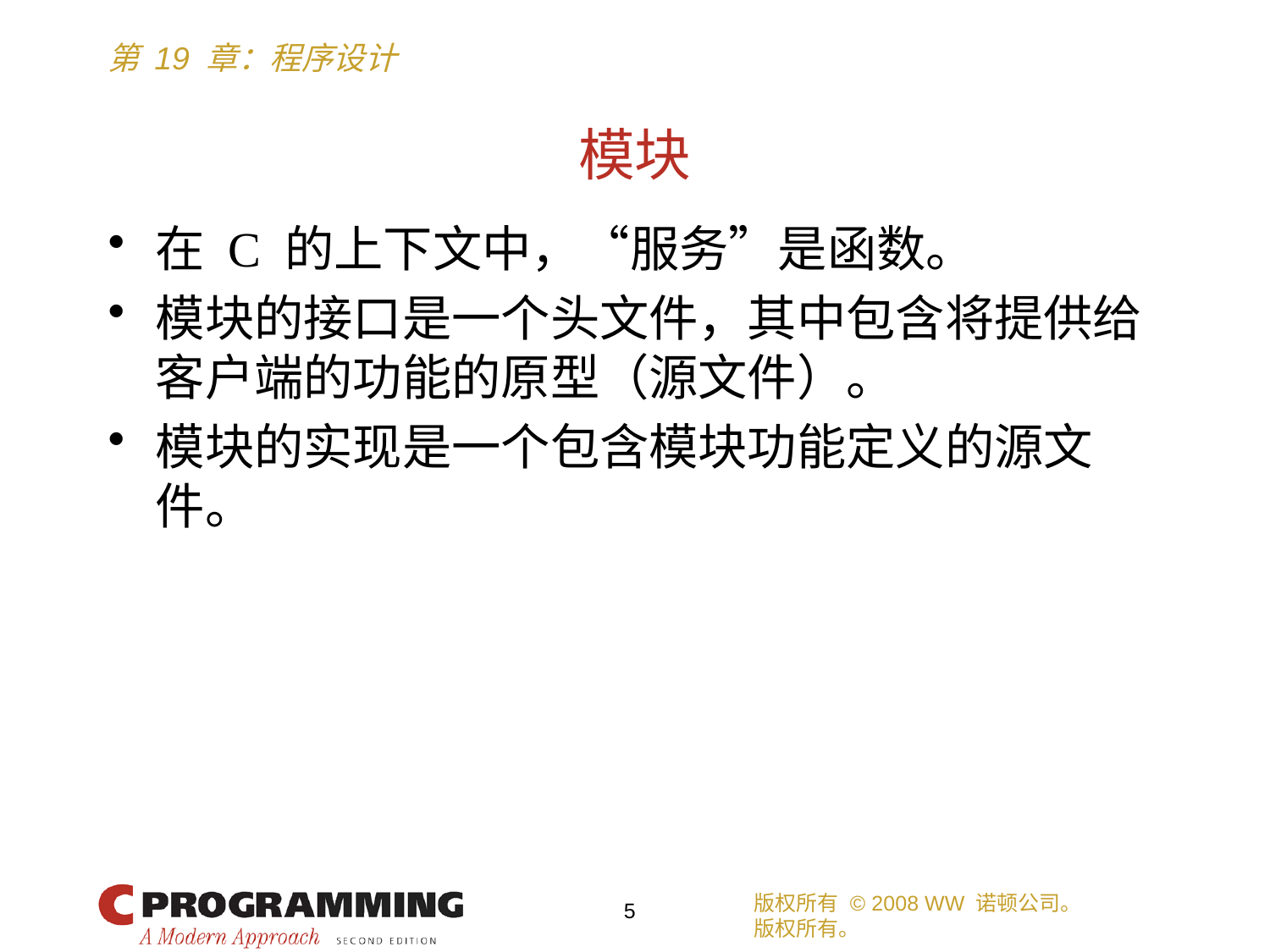

# 模块
在 C 的上下文中，“服务”是函数。
模块的接口是一个头文件，其中包含将提供给客户端的功能的原型（源文件）。
模块的实现是一个包含模块功能定义的源文件。

版权所有 © 2008 WW 诺顿公司。
版权所有。
5